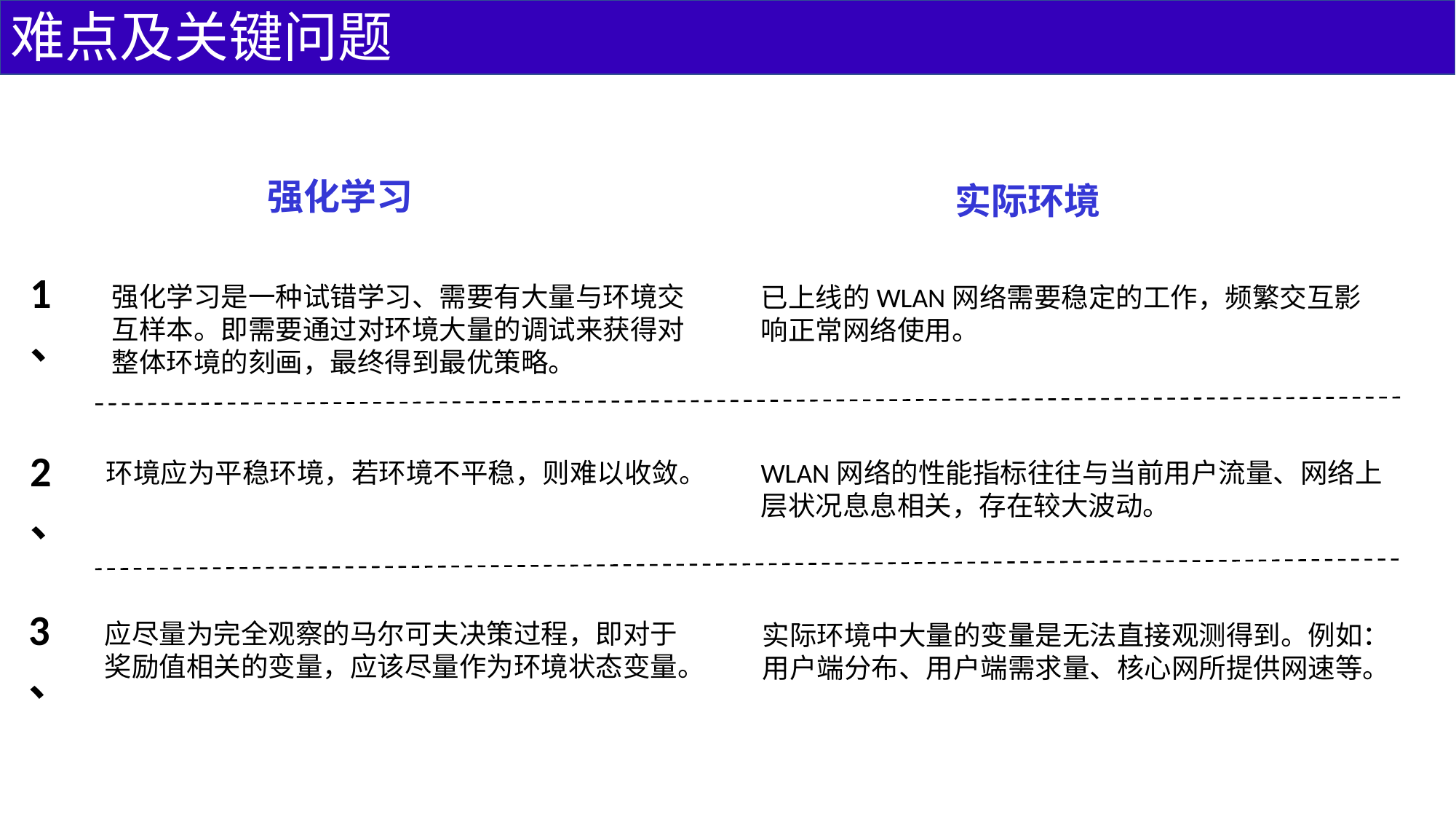

难点及关键问题
强化学习
实际环境
1、
强化学习是一种试错学习、需要有大量与环境交互样本。即需要通过对环境大量的调试来获得对整体环境的刻画，最终得到最优策略。
已上线的WLAN网络需要稳定的工作，频繁交互影响正常网络使用。
2、
环境应为平稳环境，若环境不平稳，则难以收敛。
WLAN网络的性能指标往往与当前用户流量、网络上层状况息息相关，存在较大波动。
3、
应尽量为完全观察的马尔可夫决策过程，即对于奖励值相关的变量，应该尽量作为环境状态变量。
实际环境中大量的变量是无法直接观测得到。例如：用户端分布、用户端需求量、核心网所提供网速等。